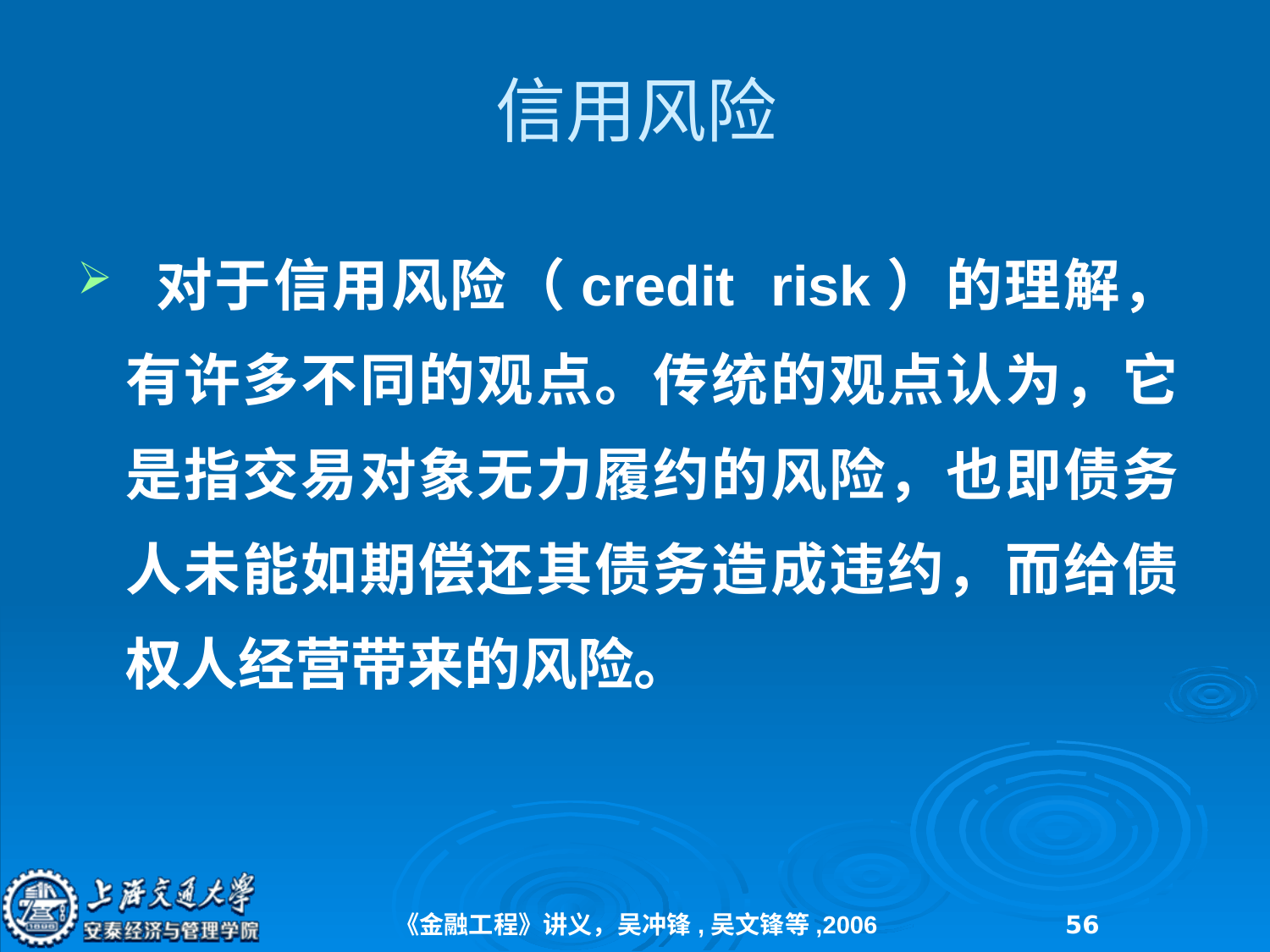

# 信用风险
 对于信用风险（credit  risk）的理解，有许多不同的观点。传统的观点认为，它是指交易对象无力履约的风险，也即债务人未能如期偿还其债务造成违约，而给债权人经营带来的风险。